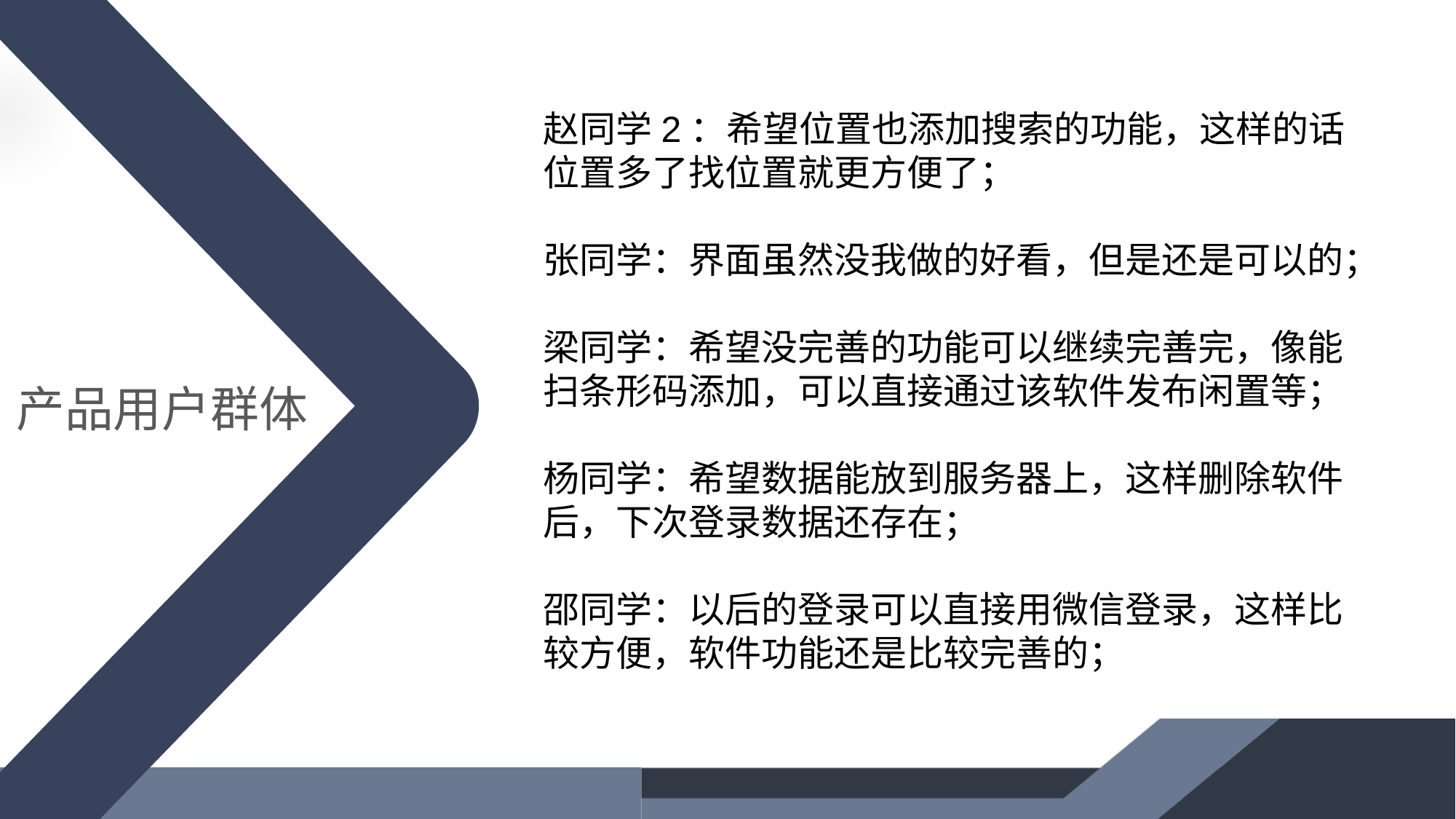

赵同学2：希望位置也添加搜索的功能，这样的话位置多了找位置就更方便了；

张同学：界面虽然没我做的好看，但是还是可以的；

梁同学：希望没完善的功能可以继续完善完，像能扫条形码添加，可以直接通过该软件发布闲置等；

杨同学：希望数据能放到服务器上，这样删除软件后，下次登录数据还存在；

邵同学：以后的登录可以直接用微信登录，这样比较方便，软件功能还是比较完善的；

产品用户群体